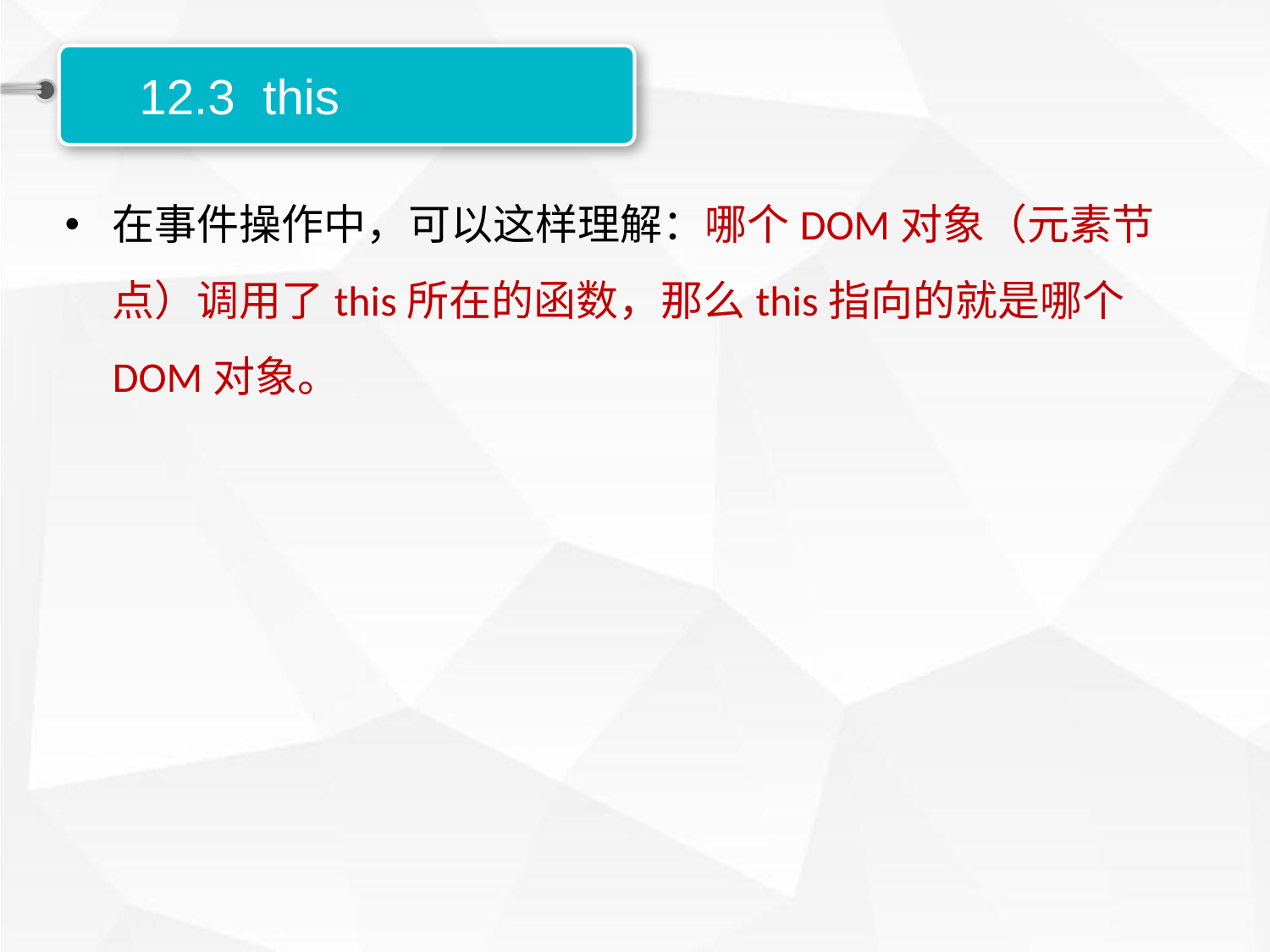

12.3  this

在事件操作中，可以这样理解：哪个DOM对象（元素节点）调用了this所在的函数，那么this指向的就是哪个DOM对象。